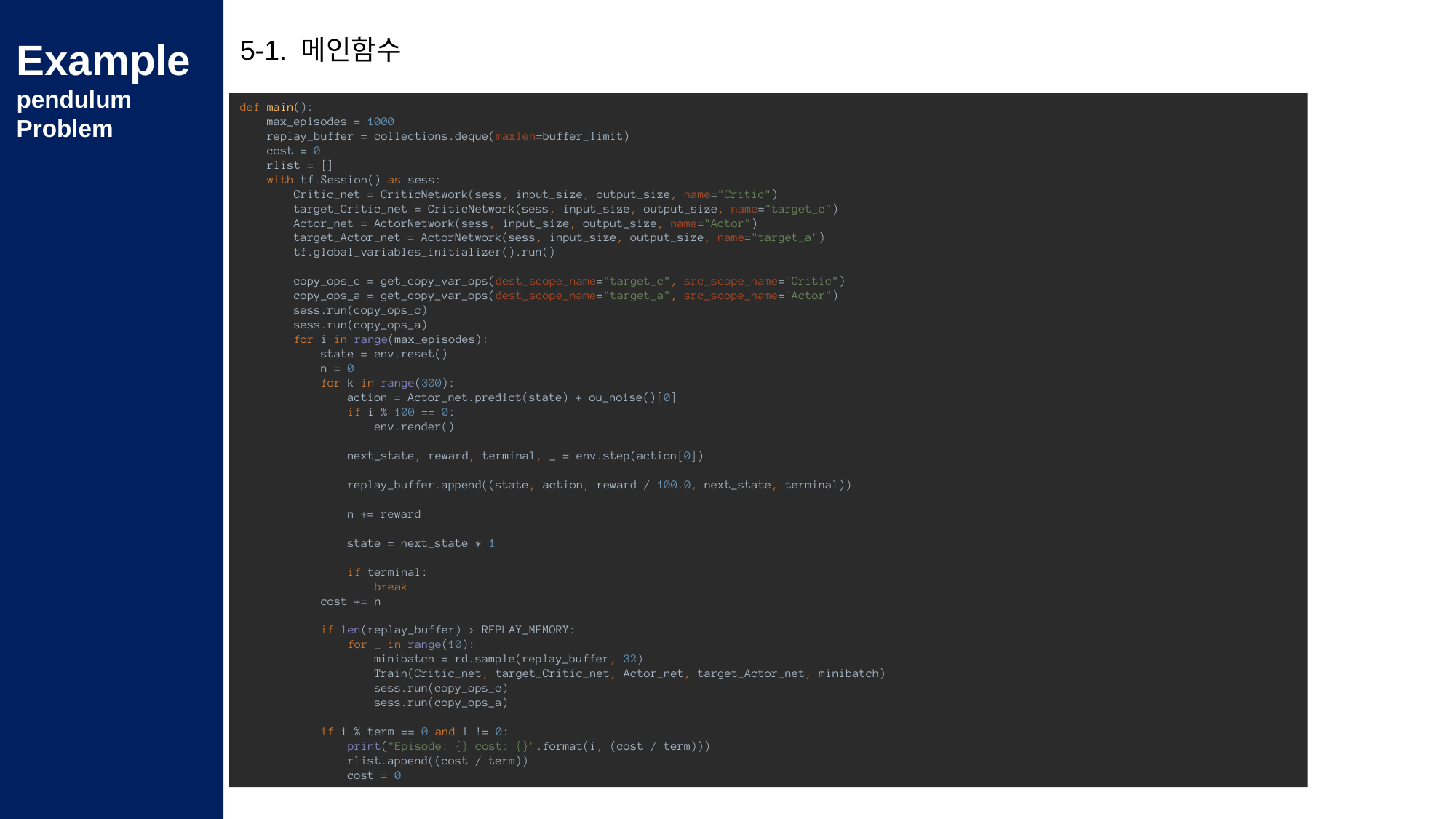

Example
pendulum
Problem

5-1. 메인함수
def main():
    max_episodes = 1000
    replay_buffer = collections.deque(maxlen=buffer_limit)
    cost = 0
    rlist = []
    with tf.Session() as sess:
        Critic_net = CriticNetwork(sess, input_size, output_size, name="Critic")
        target_Critic_net = CriticNetwork(sess, input_size, output_size, name="target_c")
        Actor_net = ActorNetwork(sess, input_size, output_size, name="Actor")
        target_Actor_net = ActorNetwork(sess, input_size, output_size, name="target_a")
        tf.global_variables_initializer().run()
        copy_ops_c = get_copy_var_ops(dest_scope_name="target_c", src_scope_name="Critic")
        copy_ops_a = get_copy_var_ops(dest_scope_name="target_a", src_scope_name="Actor")
        sess.run(copy_ops_c)
        sess.run(copy_ops_a)
        for i in range(max_episodes):
            state = env.reset()
            n = 0
            for k in range(300):
                action = Actor_net.predict(state) + ou_noise()[0]
                if i % 100 == 0:
                    env.render()
                next_state, reward, terminal, _ = env.step(action[0])
                replay_buffer.append((state, action, reward / 100.0, next_state, terminal))
                n += reward
                state = next_state * 1
                if terminal:
                    break
            cost += n
            if len(replay_buffer) > REPLAY_MEMORY:
                for _ in range(10):
                    minibatch = rd.sample(replay_buffer, 32)
                    Train(Critic_net, target_Critic_net, Actor_net, target_Actor_net, minibatch)
                    sess.run(copy_ops_c)
                    sess.run(copy_ops_a)
            if i % term == 0 and i != 0:
                print("Episode: {} cost: {}".format(i, (cost / term)))
                rlist.append((cost / term))
                cost = 0